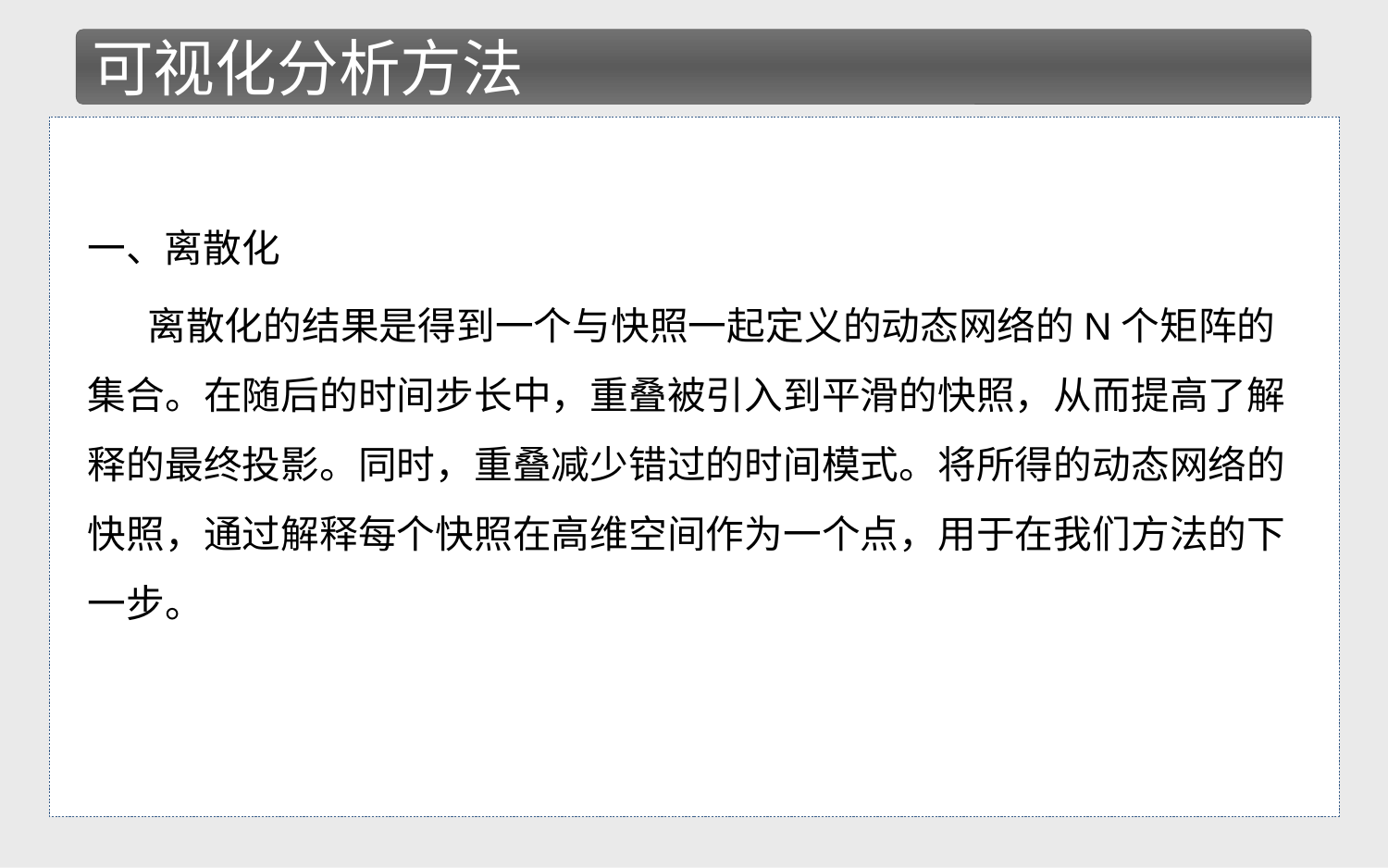

可视化分析方法

     一、离散化
            离散化的结果是得到一个与快照一起定义的动态网络的N个矩阵的集合。在随后的时间步长中，重叠被引入到平滑的快照，从而提高了解释的最终投影。同时，重叠减少错过的时间模式。将所得的动态网络的快照，通过解释每个快照在高维空间作为一个点，用于在我们方法的下一步。